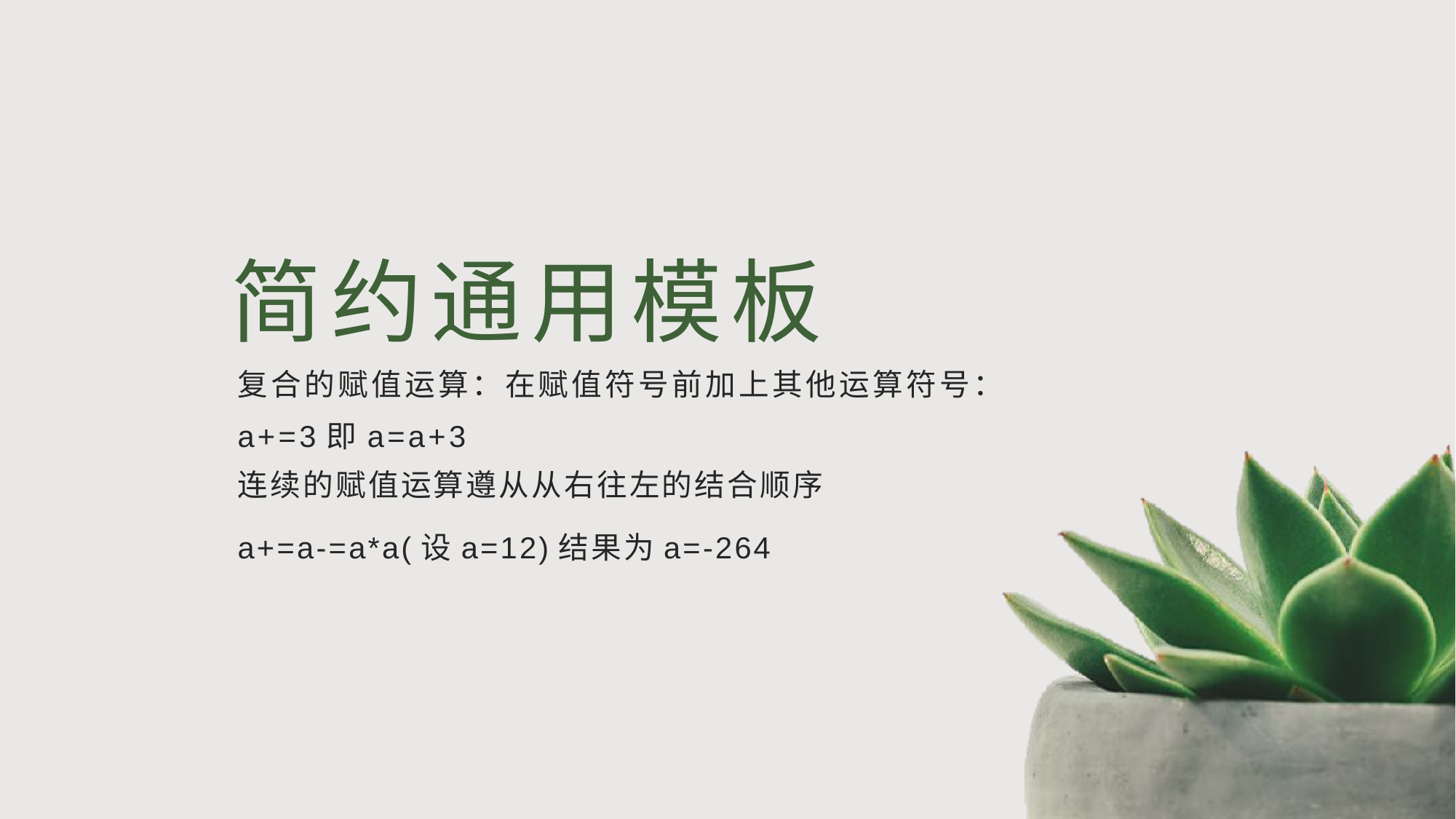

# 简约通用模板
复合的赋值运算：在赋值符号前加上其他运算符号：
a+=3即a=a+3
连续的赋值运算遵从从右往左的结合顺序
a+=a-=a*a(设a=12)结果为a=-264